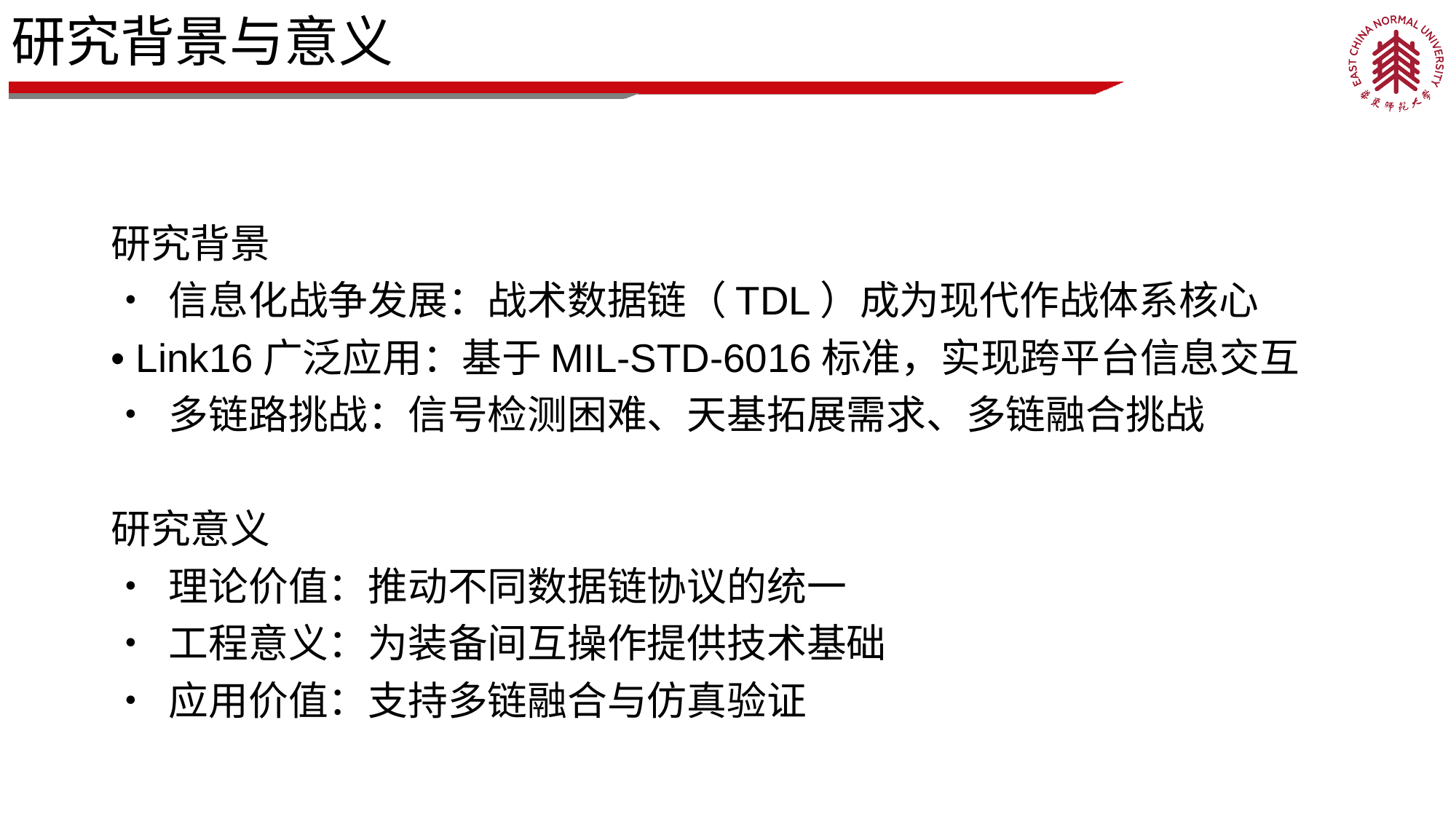

# 研究背景与意义
研究背景
• 信息化战争发展：战术数据链（TDL）成为现代作战体系核心
• Link16广泛应用：基于MIL-STD-6016标准，实现跨平台信息交互
• 多链路挑战：信号检测困难、天基拓展需求、多链融合挑战

研究意义
• 理论价值：推动不同数据链协议的统一
• 工程意义：为装备间互操作提供技术基础
• 应用价值：支持多链融合与仿真验证